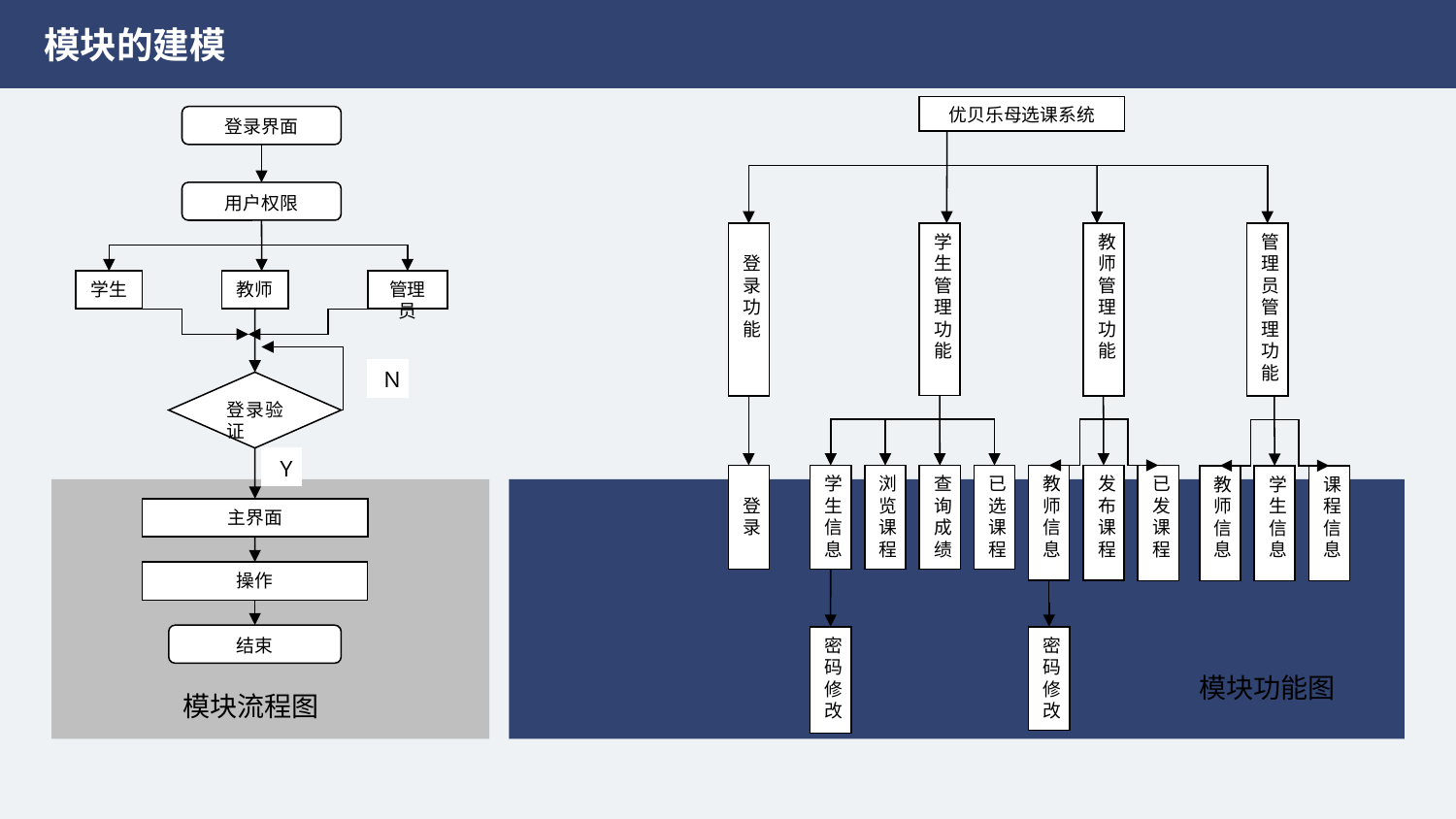

模块的建模

优贝乐母选课系统

登录功能
学生管理功能
教师管理功能
管理员管理功能

登录
学生信息
浏览课程
查询成绩
已选课程
教师信息
发布课程
已发课程
教师信息
学生信息
课程信息
密码修改
密码修改

登录界面
用户权限
学生
教师
管理员
Ｎ
登录验证
Ｙ
主界面
操作
结束
模块功能图
模块流程图